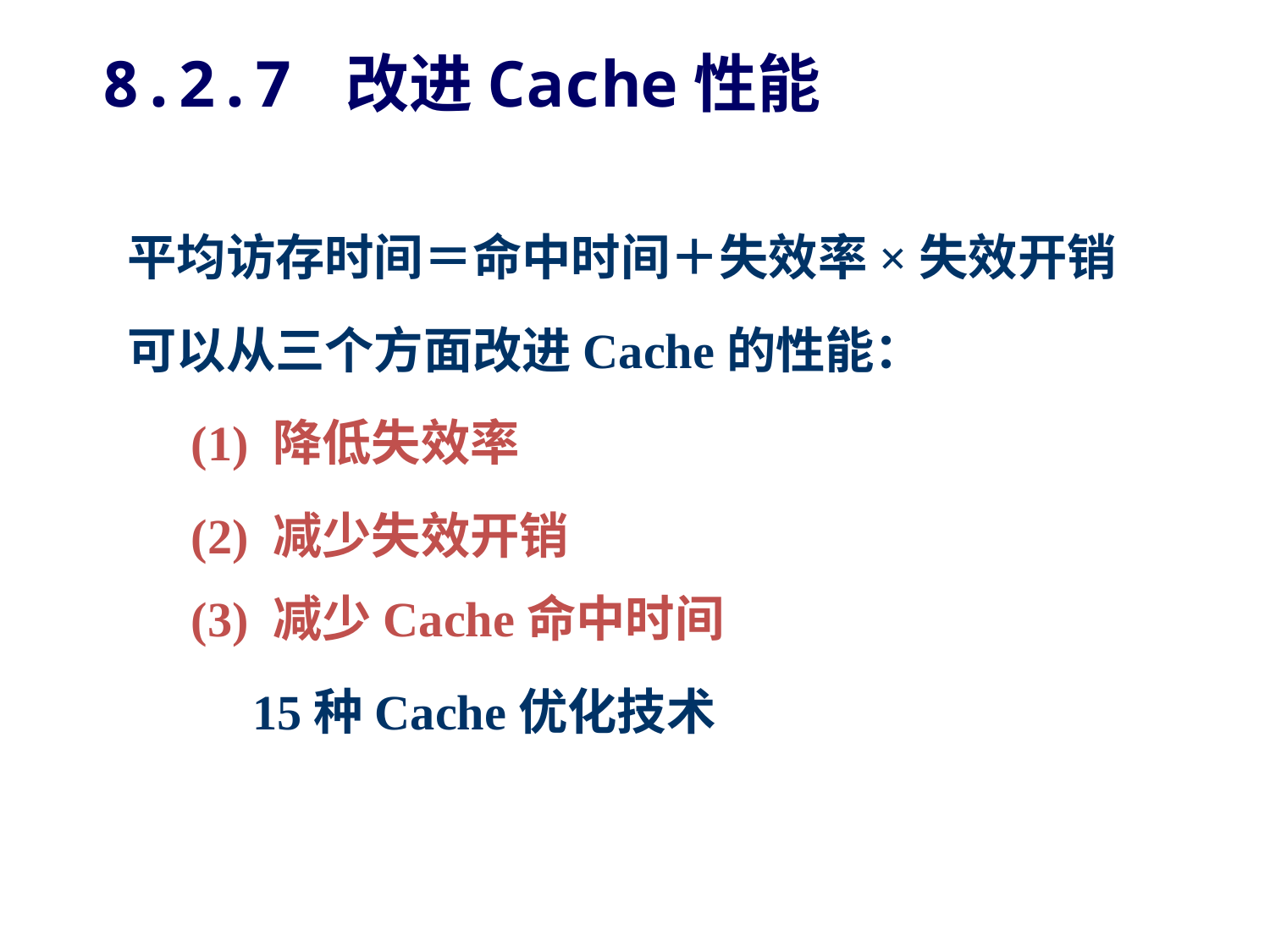

8.2.7 改进Cache性能
平均访存时间＝命中时间＋失效率×失效开销
可以从三个方面改进Cache的性能：
(1) 降低失效率
(2) 减少失效开销
(3) 减少Cache命中时间
     15种Cache优化技术